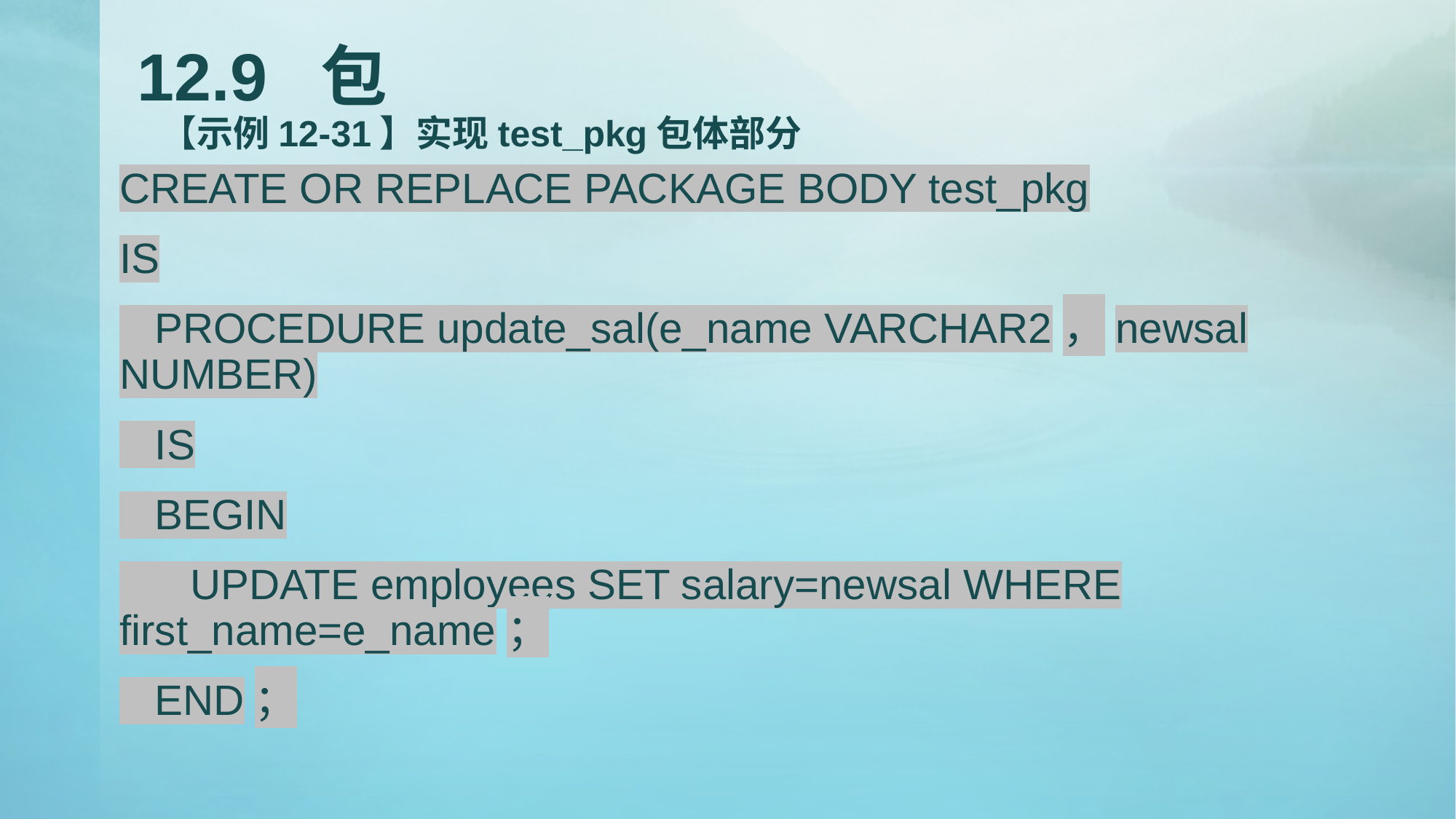

# 12.9  包 【示例12-31】实现test_pkg包体部分
CREATE OR REPLACE PACKAGE BODY test_pkg
IS
   PROCEDURE update_sal(e_name VARCHAR2，newsal NUMBER)
   IS
   BEGIN
      UPDATE employees SET salary=newsal WHERE first_name=e_name；
   END；